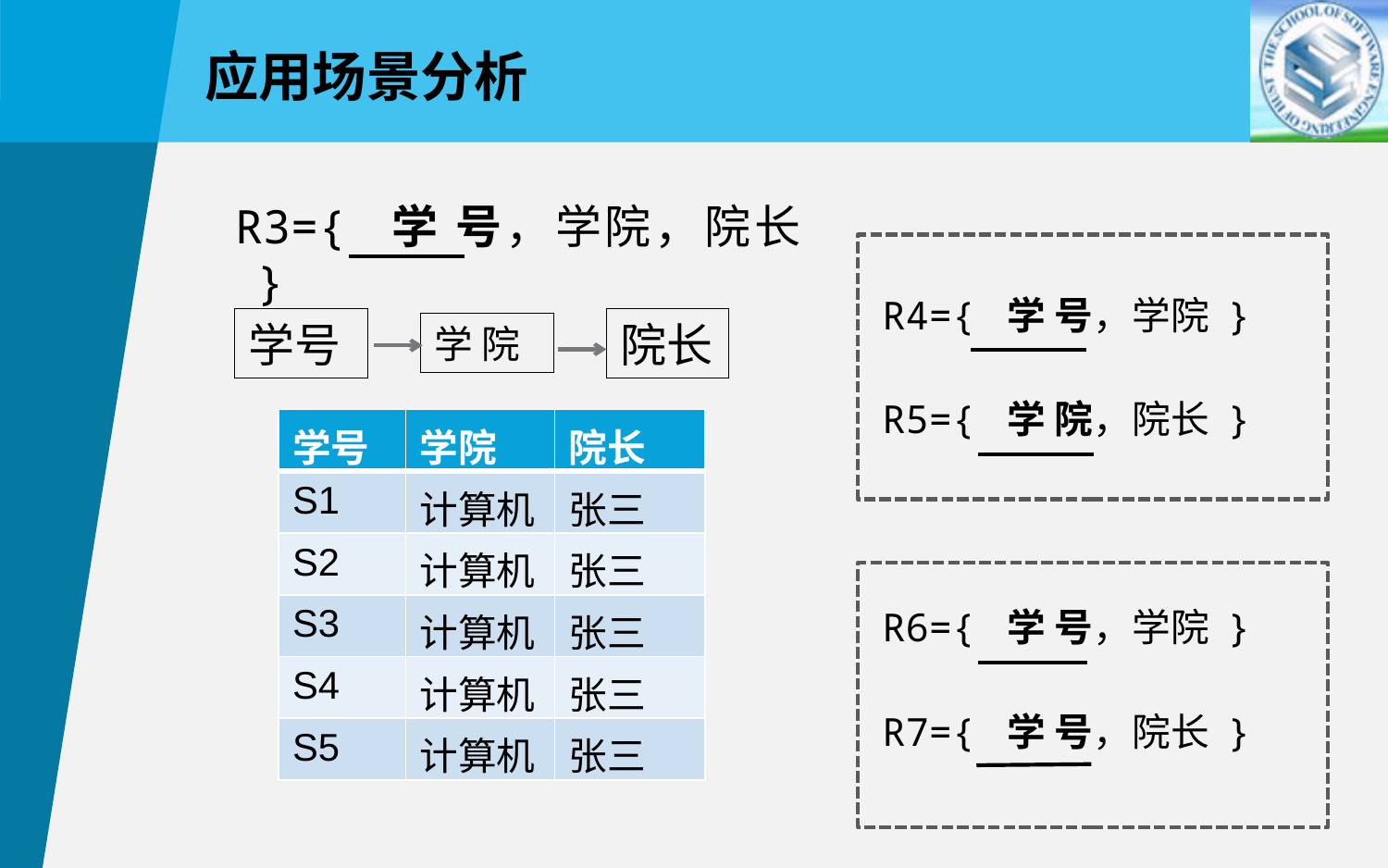

应用场景分析
R3={ 学 号，学院，院长 }

R4={ 学 号，学院 }
R5={ 学 院，院长 }
学号
院长
学 院
| 学号 | 学院 | 院长 |
| --- | --- | --- |
| S1 | 计算机 | 张三 |
| S2 | 计算机 | 张三 |
| S3 | 计算机 | 张三 |
| S4 | 计算机 | 张三 |
| S5 | 计算机 | 张三 |

R6={ 学 号，学院 }
R7={ 学 号，院长 }